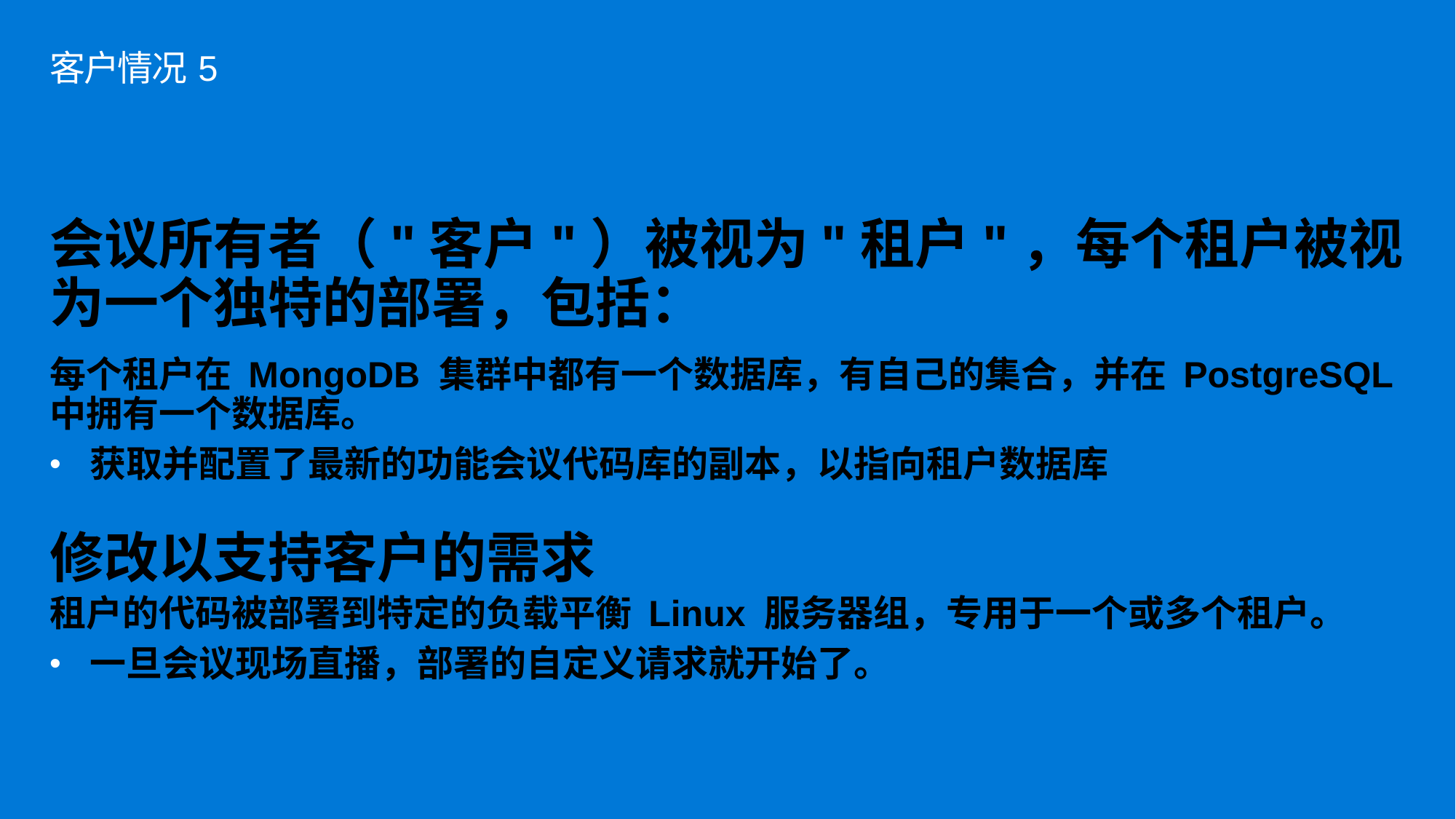

# 客户情况 5

会议所有者（"客户"）被视为"租户"，每个租户被视为一个独特的部署，包括：
每个租户在 MongoDB 集群中都有一个数据库，有自己的集合，并在 PostgreSQL 中拥有一个数据库。
获取并配置了最新的功能会议代码库的副本，以指向租户数据库

修改以支持客户的需求
租户的代码被部署到特定的负载平衡 Linux 服务器组，专用于一个或多个租户。
一旦会议现场直播，部署的自定义请求就开始了。